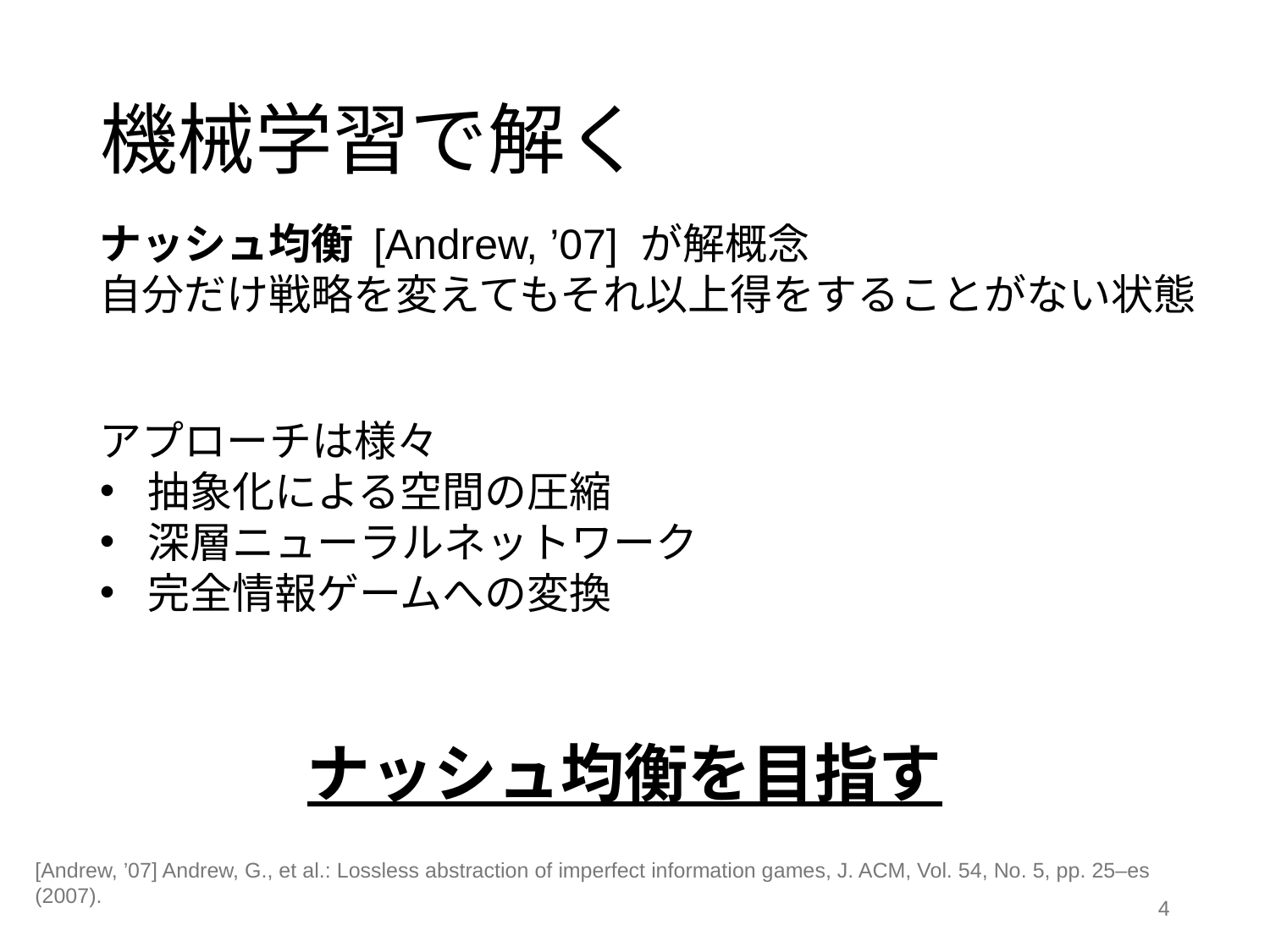

# 機械学習で解く
ナッシュ均衡 [Andrew, ’07] が解概念
自分だけ戦略を変えてもそれ以上得をすることがない状態
アプローチは様々
抽象化による空間の圧縮
深層ニューラルネットワーク
完全情報ゲームへの変換
ナッシュ均衡を目指す
[Andrew, ’07] Andrew, G., et al.: Lossless abstraction of imperfect information games, J. ACM, Vol. 54, No. 5, pp. 25–es (2007).
4